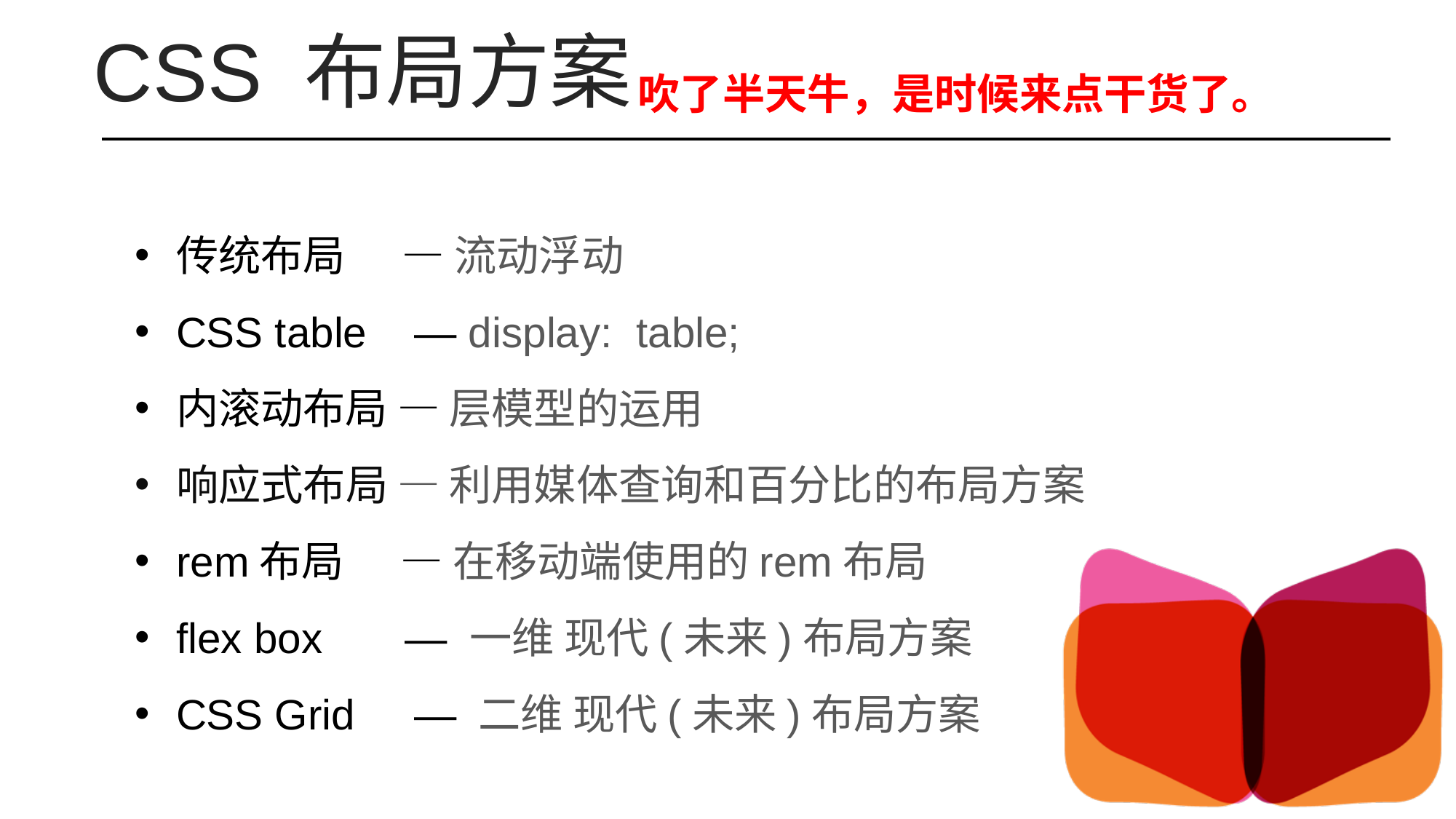

CSS 布局方案
吹了半天牛，是时候来点干货了。
传统布局      — 流动浮动
CSS table    — display:  table;
内滚动布局 — 层模型的运用
响应式布局 — 利用媒体查询和百分比的布局方案
rem布局      — 在移动端使用的rem布局
flex box       — 一维 现代(未来)布局方案
CSS Grid     — 二维 现代(未来)布局方案